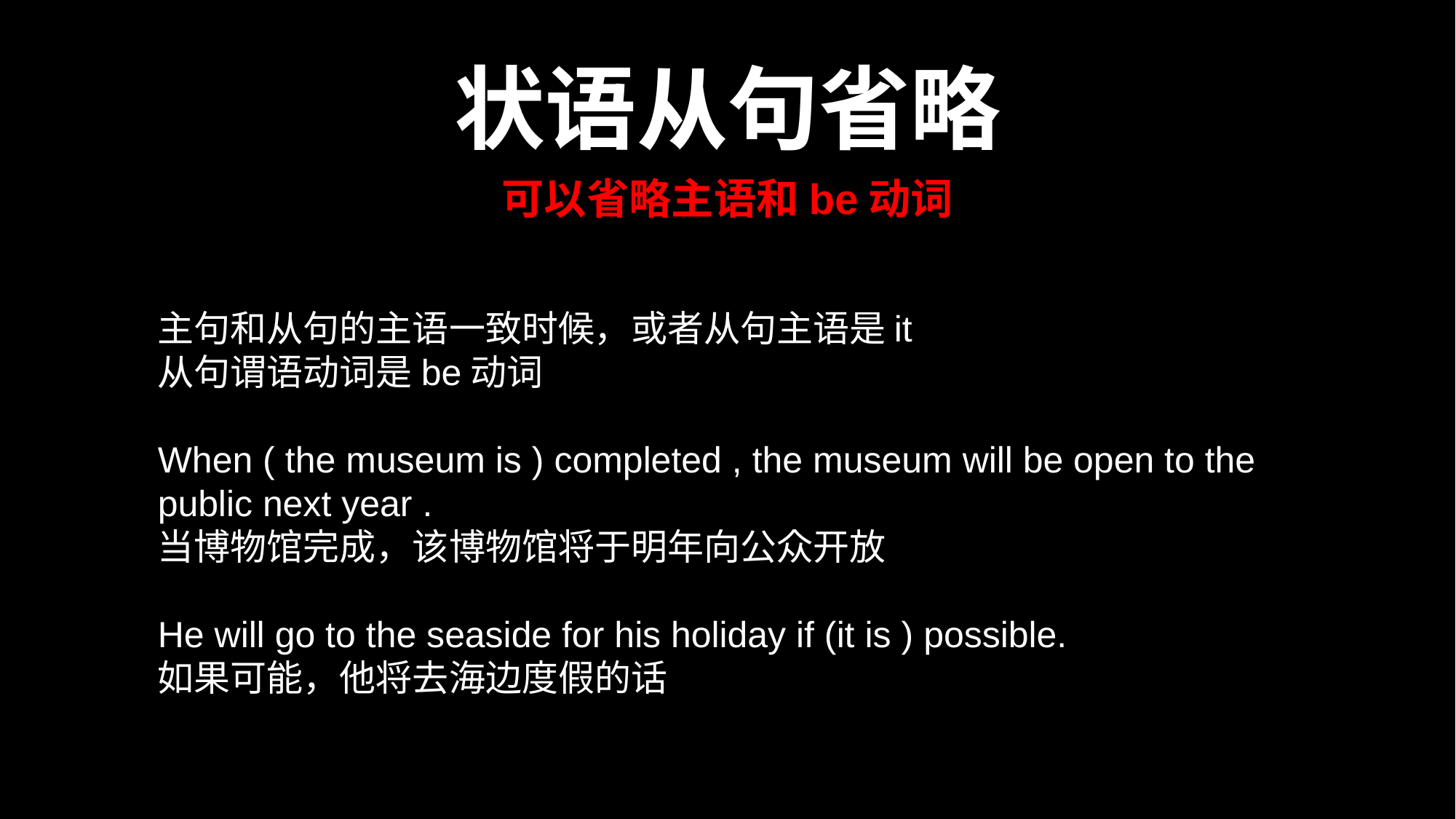

状语从句省略
可以省略主语和be动词
主句和从句的主语一致时候，或者从句主语是it
从句谓语动词是be动词

When ( the museum is ) completed , the museum will be open to the public next year .
当博物馆完成，该博物馆将于明年向公众开放

He will go to the seaside for his holiday if (it is ) possible.
如果可能，他将去海边度假的话